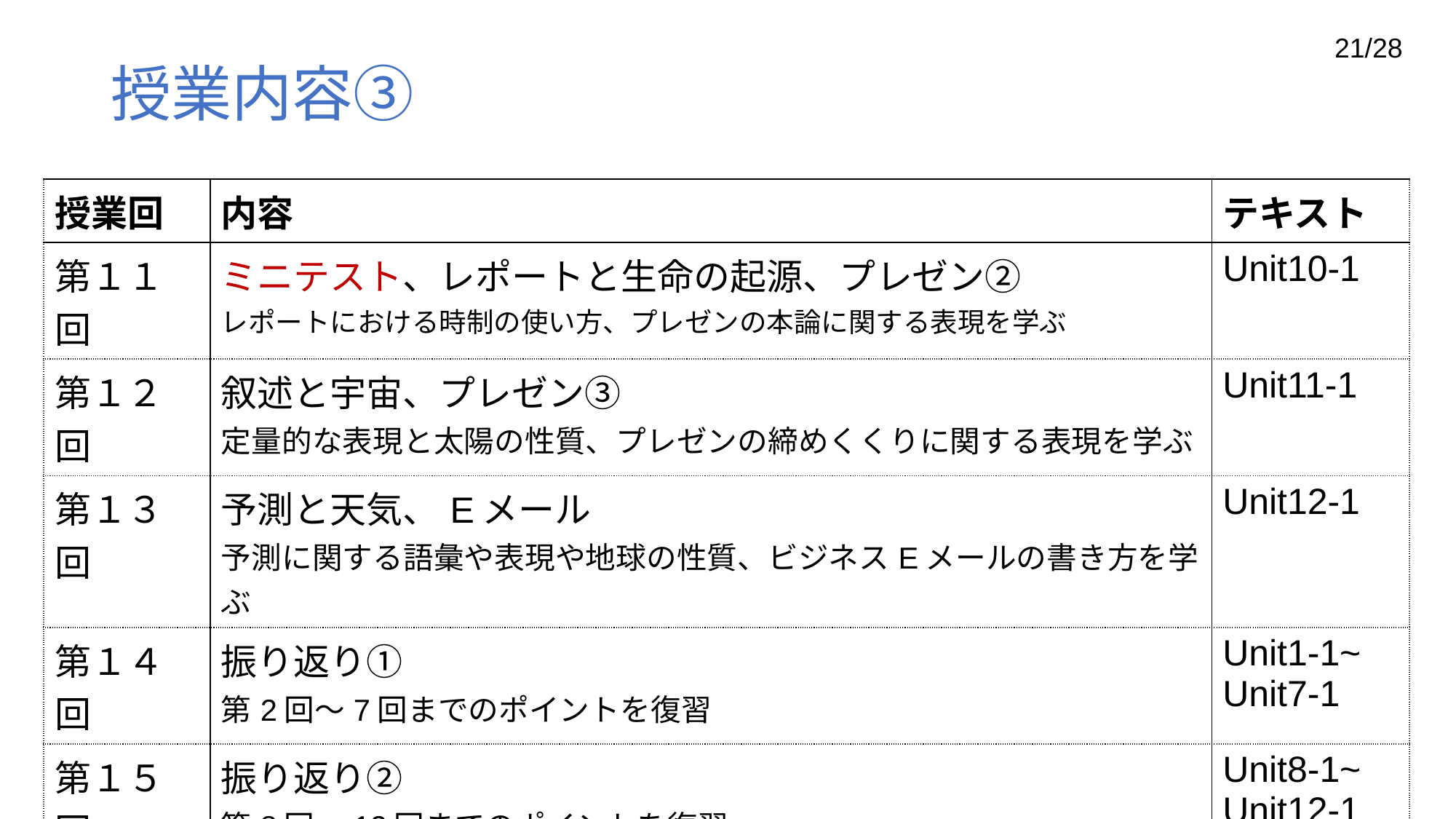

21/28
# 授業内容③
| 授業回 | 内容 | テキスト |
| --- | --- | --- |
| 第１１回 | ミニテスト、レポートと生命の起源、プレゼン② レポートにおける時制の使い方、プレゼンの本論に関する表現を学ぶ | Unit10-1 |
| 第１２回 | 叙述と宇宙、プレゼン③ 定量的な表現と太陽の性質、プレゼンの締めくくりに関する表現を学ぶ | Unit11-1 |
| 第１３回 | 予測と天気、Eメール 予測に関する語彙や表現や地球の性質、ビジネスEメールの書き方を学ぶ | Unit12-1 |
| 第１４回 | 振り返り① 第2回～7回までのポイントを復習 | Unit1-1~ Unit7-1 |
| 第１５回 | 振り返り② 第8回～12回までのポイントを復習 | Unit8-1~ Unit12-1 |